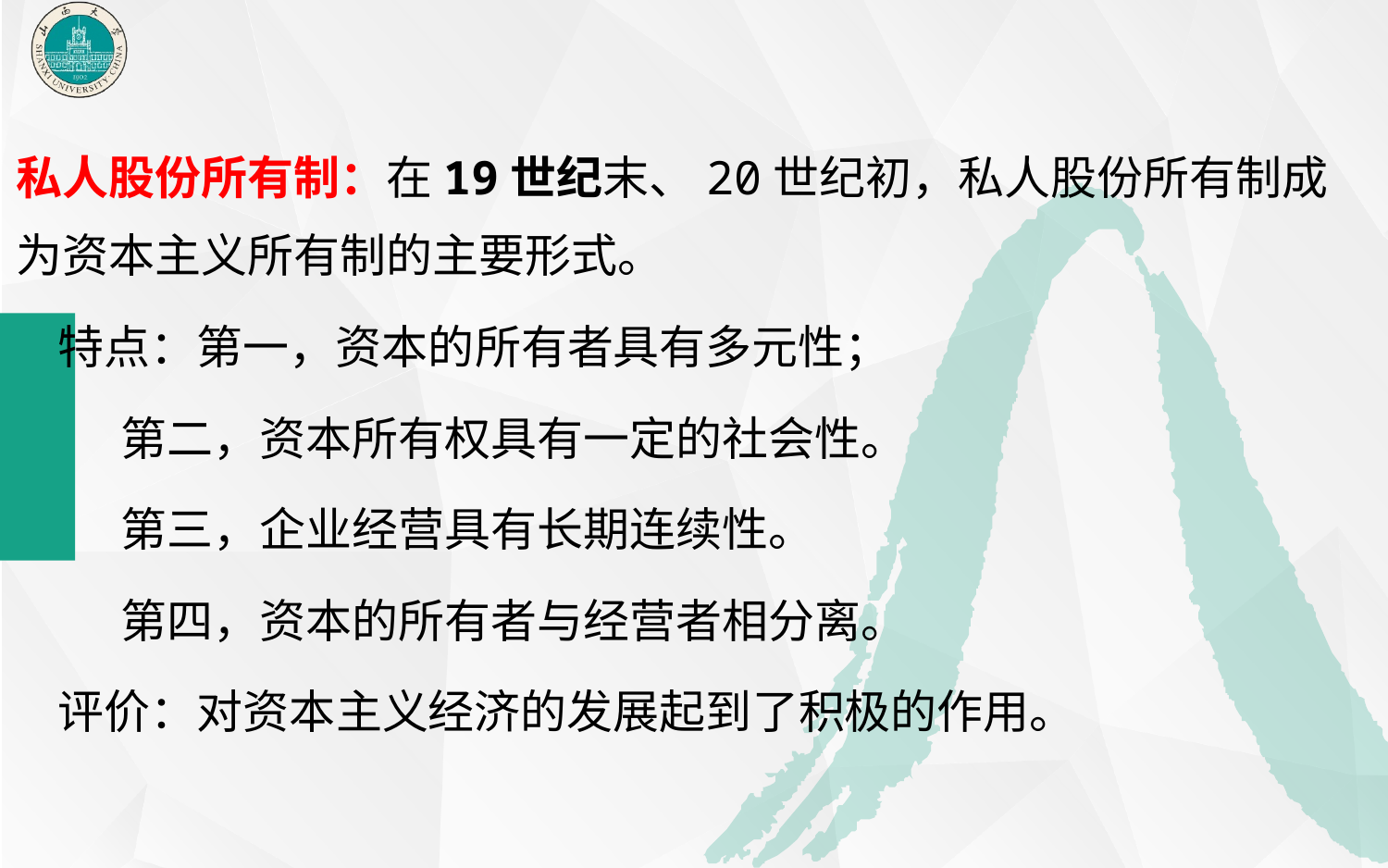

私人股份所有制：在19世纪末、20世纪初，私人股份所有制成为资本主义所有制的主要形式。
   特点：第一，资本的所有者具有多元性；
         第二，资本所有权具有一定的社会性。
         第三，企业经营具有长期连续性。
         第四，资本的所有者与经营者相分离。
   评价：对资本主义经济的发展起到了积极的作用。